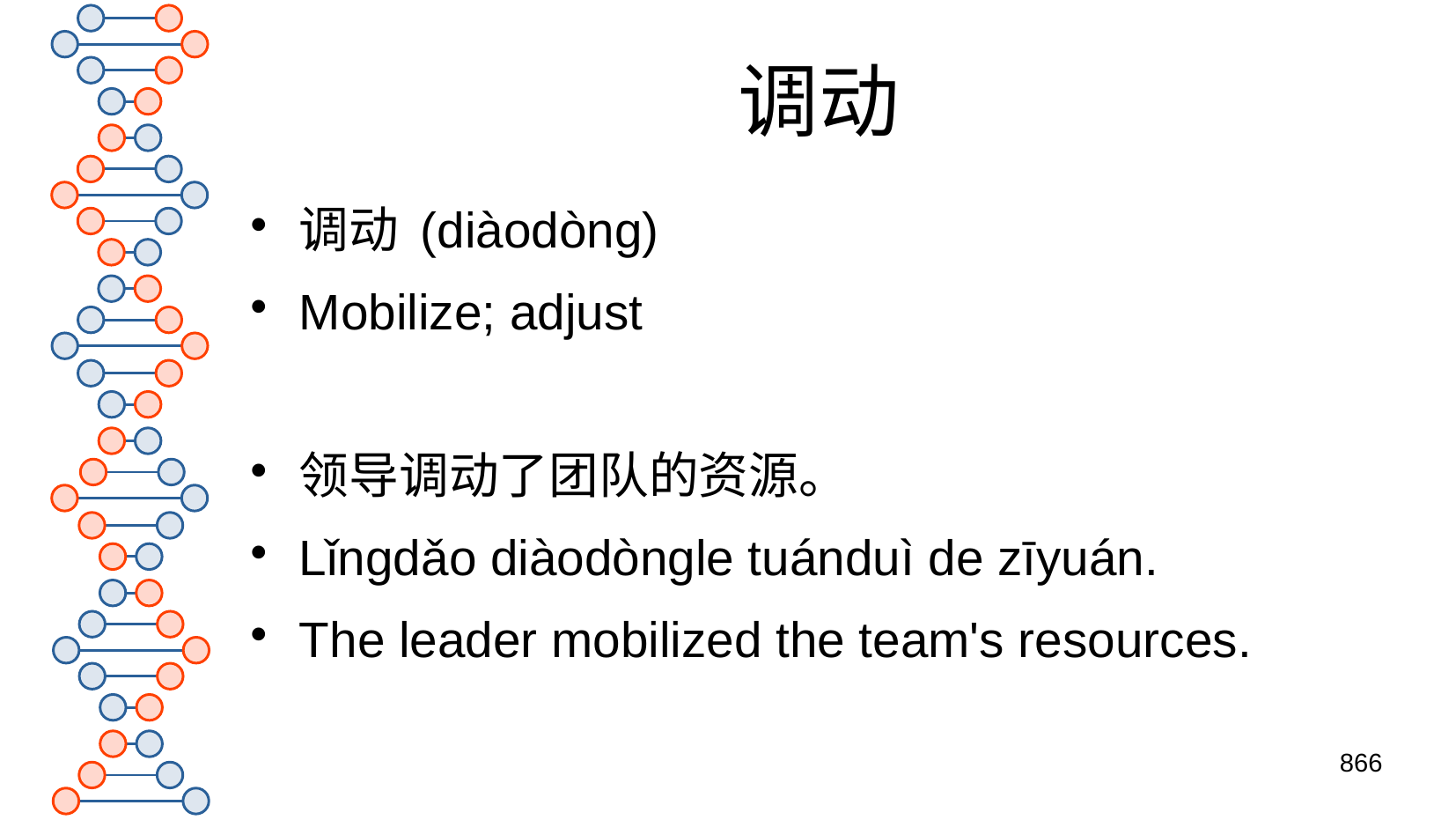

# 调动
调动 (diàodòng)
Mobilize; adjust

领导调动了团队的资源。
Lǐngdǎo diàodòngle tuánduì de zīyuán.
The leader mobilized the team's resources.

866